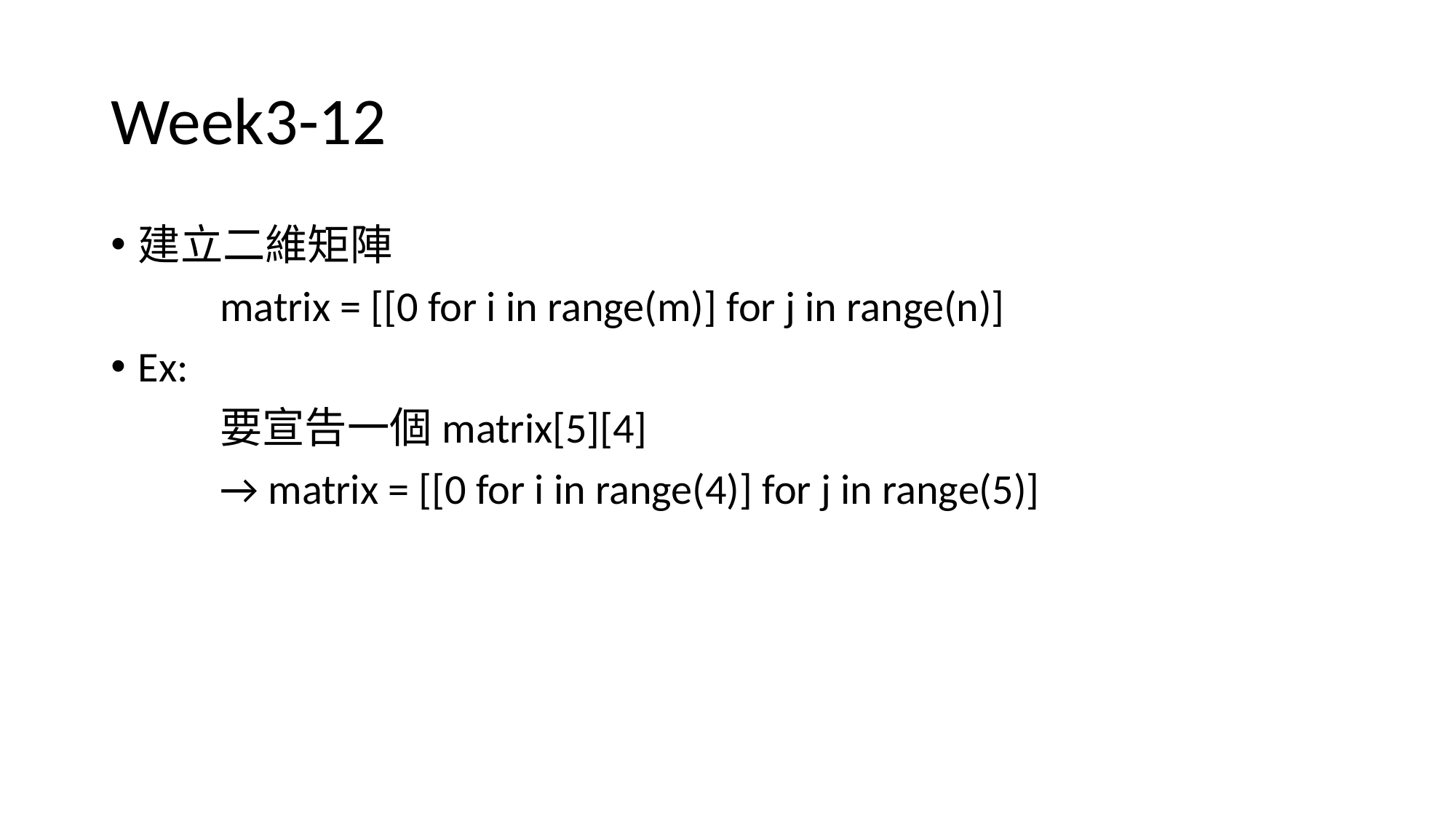

# Week3-12
建立二維矩陣
	matrix = [[0 for i in range(m)] for j in range(n)]
Ex:
	要宣告一個matrix[5][4]
	→ matrix = [[0 for i in range(4)] for j in range(5)]